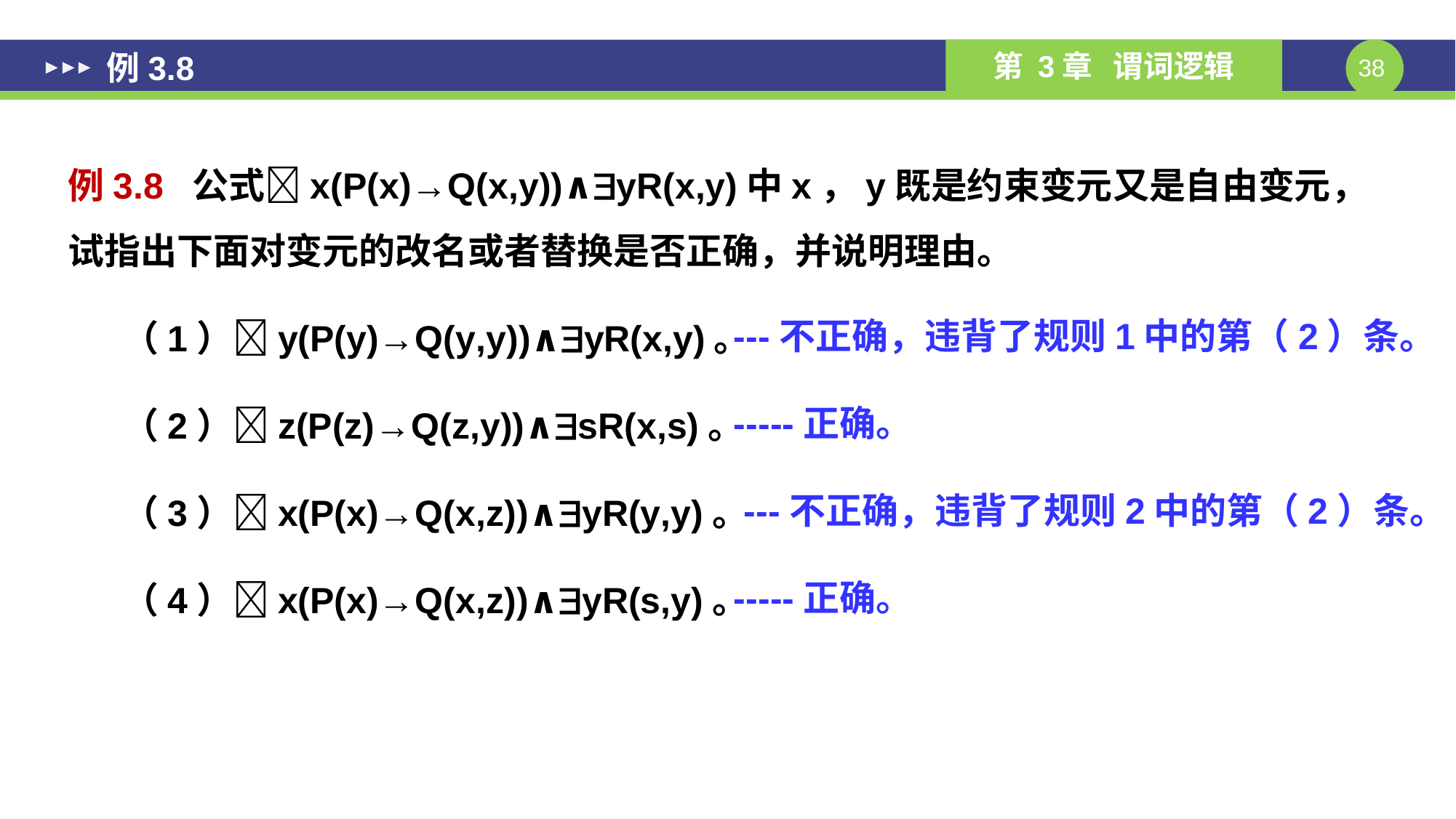

例3.8
例3.8  公式∀x(P(x)→Q(x,y))∧∃yR(x,y)中x，y既是约束变元又是自由变元，试指出下面对变元的改名或者替换是否正确，并说明理由。
（1）∀y(P(y)→Q(y,y))∧∃yR(x,y)。
（2）∀z(P(z)→Q(z,y))∧∃sR(x,s)。
（3）∀x(P(x)→Q(x,z))∧∃yR(y,y)。
（4）∀x(P(x)→Q(x,z))∧∃yR(s,y)。
 ---不正确，违背了规则1中的第（2）条。
 -----正确。
  ---不正确，违背了规则2中的第（2）条。
 -----正确。